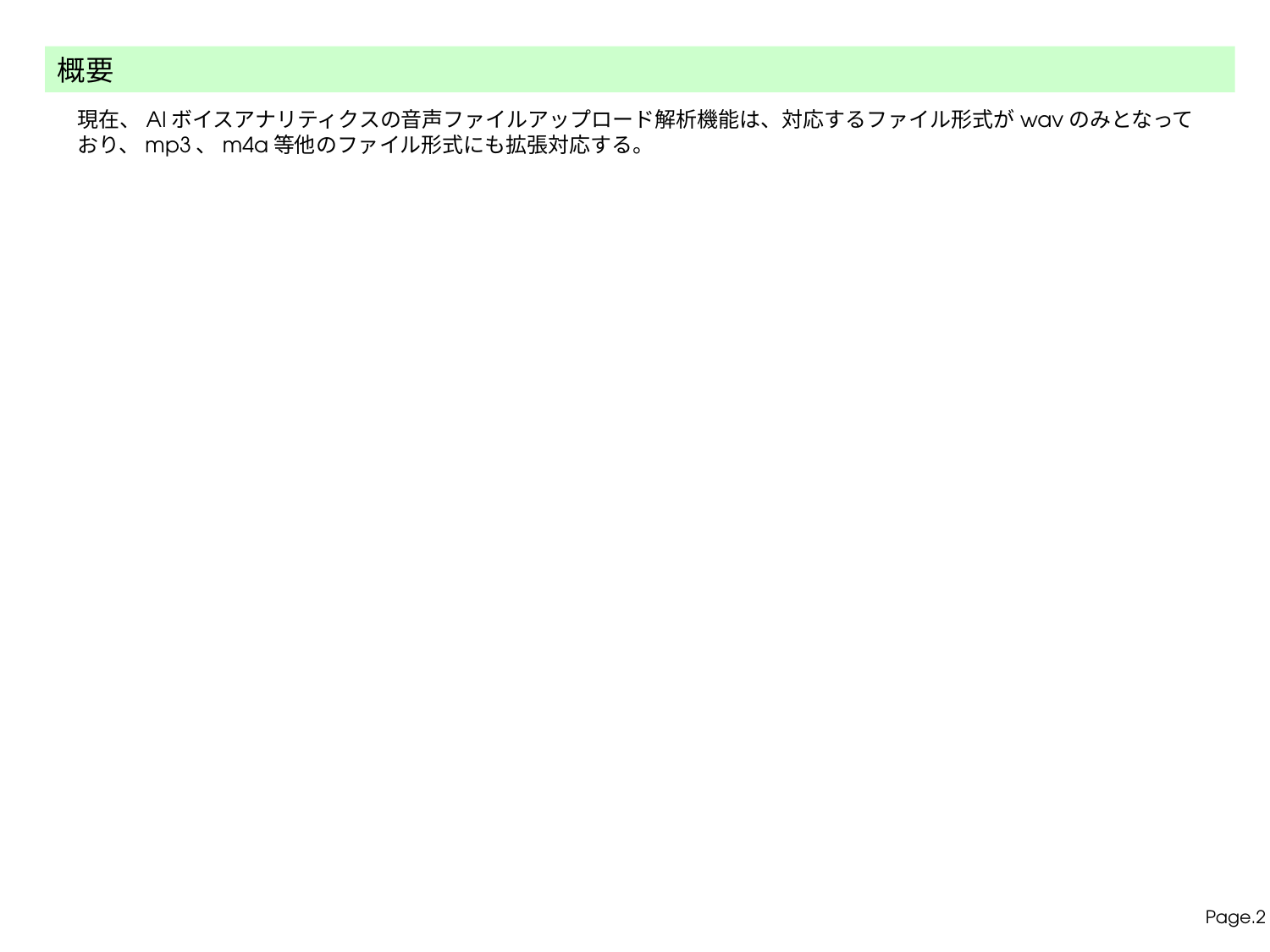

概要

現在、AIボイスアナリティクスの音声ファイルアップロード解析機能は、対応するファイル形式がwavのみとなっており、mp3、m4a等他のファイル形式にも拡張対応する。